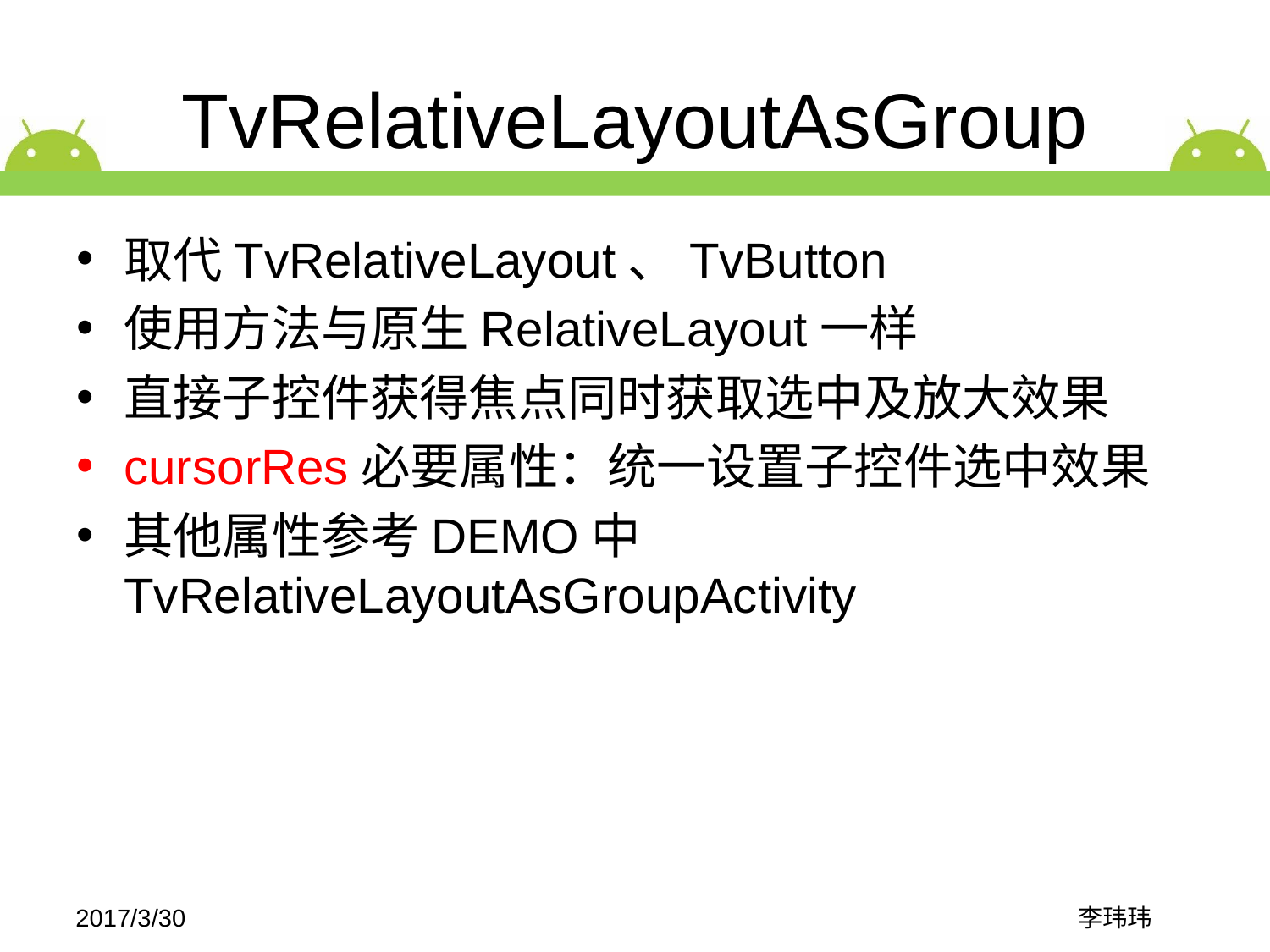

# TvRelativeLayoutAsGroup
取代TvRelativeLayout、TvButton
使用方法与原生RelativeLayout一样
直接子控件获得焦点同时获取选中及放大效果
cursorRes必要属性：统一设置子控件选中效果
其他属性参考DEMO中TvRelativeLayoutAsGroupActivity